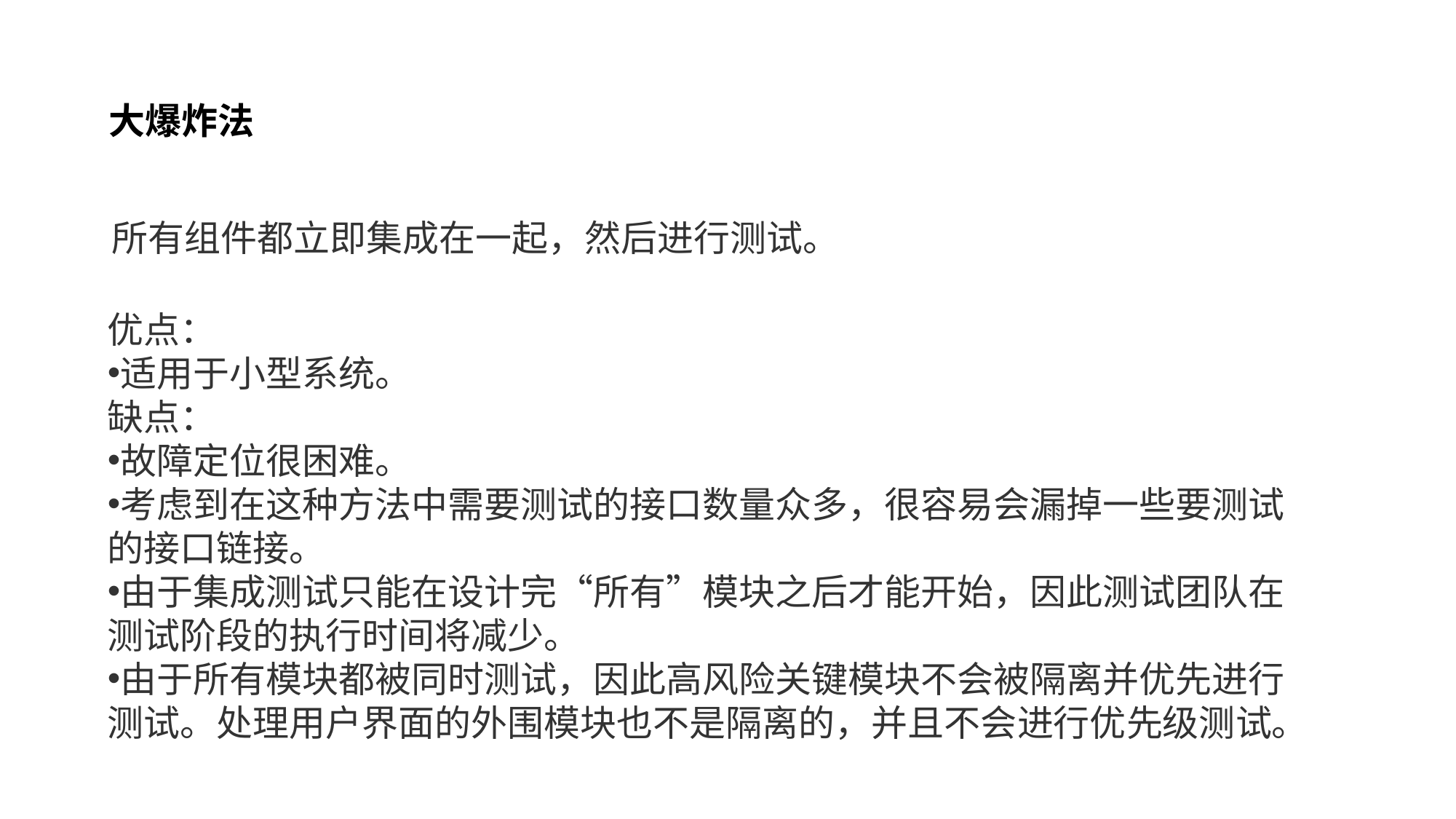

大爆炸法
所有组件都立即集成在一起，然后进行测试。
优点：
适用于小型系统。
缺点：
故障定位很困难。
考虑到在这种方法中需要测试的接口数量众多，很容易会漏掉一些要测试的接口链接。
由于集成测试只能在设计完“所有”模块之后才能开始，因此测试团队在测试阶段的执行时间将减少。
由于所有模块都被同时测试，因此高风险关键模块不会被隔离并优先进行测试。处理用户界面的外围模块也不是隔离的，并且不会进行优先级测试。